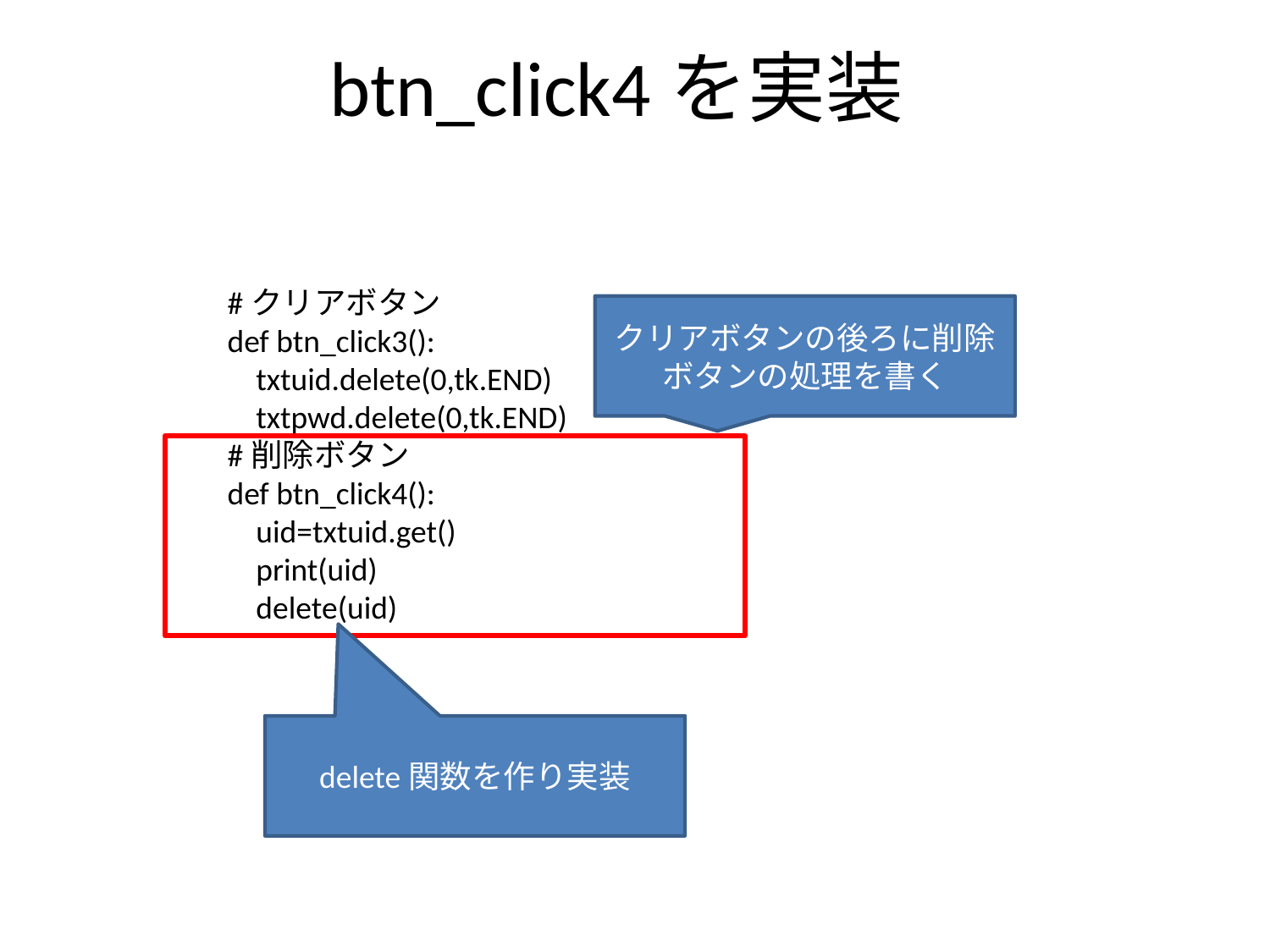

# btn_click4を実装
#クリアボタン
def btn_click3():
    txtuid.delete(0,tk.END)
    txtpwd.delete(0,tk.END)
#削除ボタン
def btn_click4():
    uid=txtuid.get()
    print(uid)
    delete(uid)
クリアボタンの後ろに削除ボタンの処理を書く

delete関数を作り実装